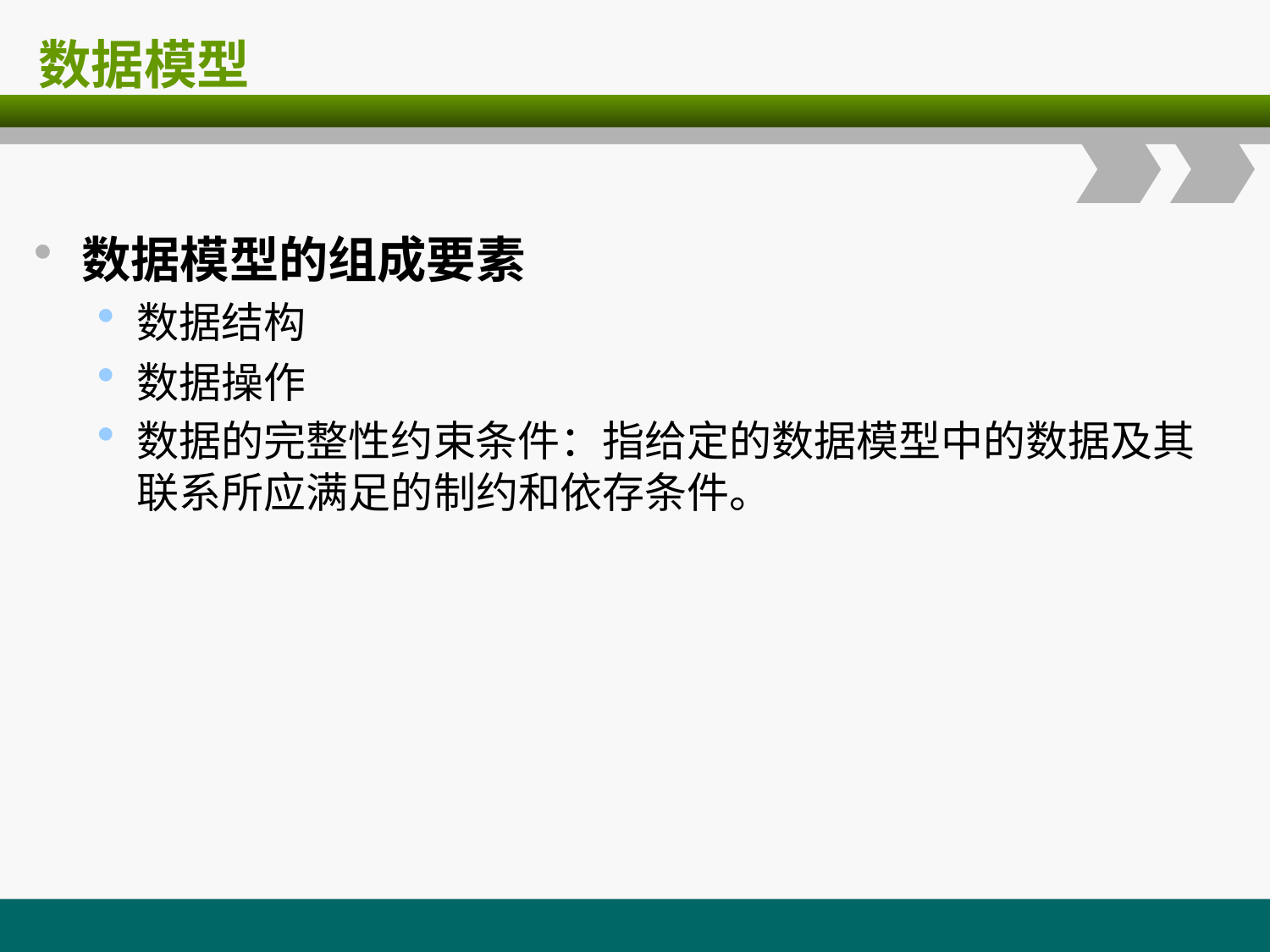

# 数据模型
数据模型的组成要素
数据结构
数据操作
数据的完整性约束条件：指给定的数据模型中的数据及其联系所应满足的制约和依存条件。